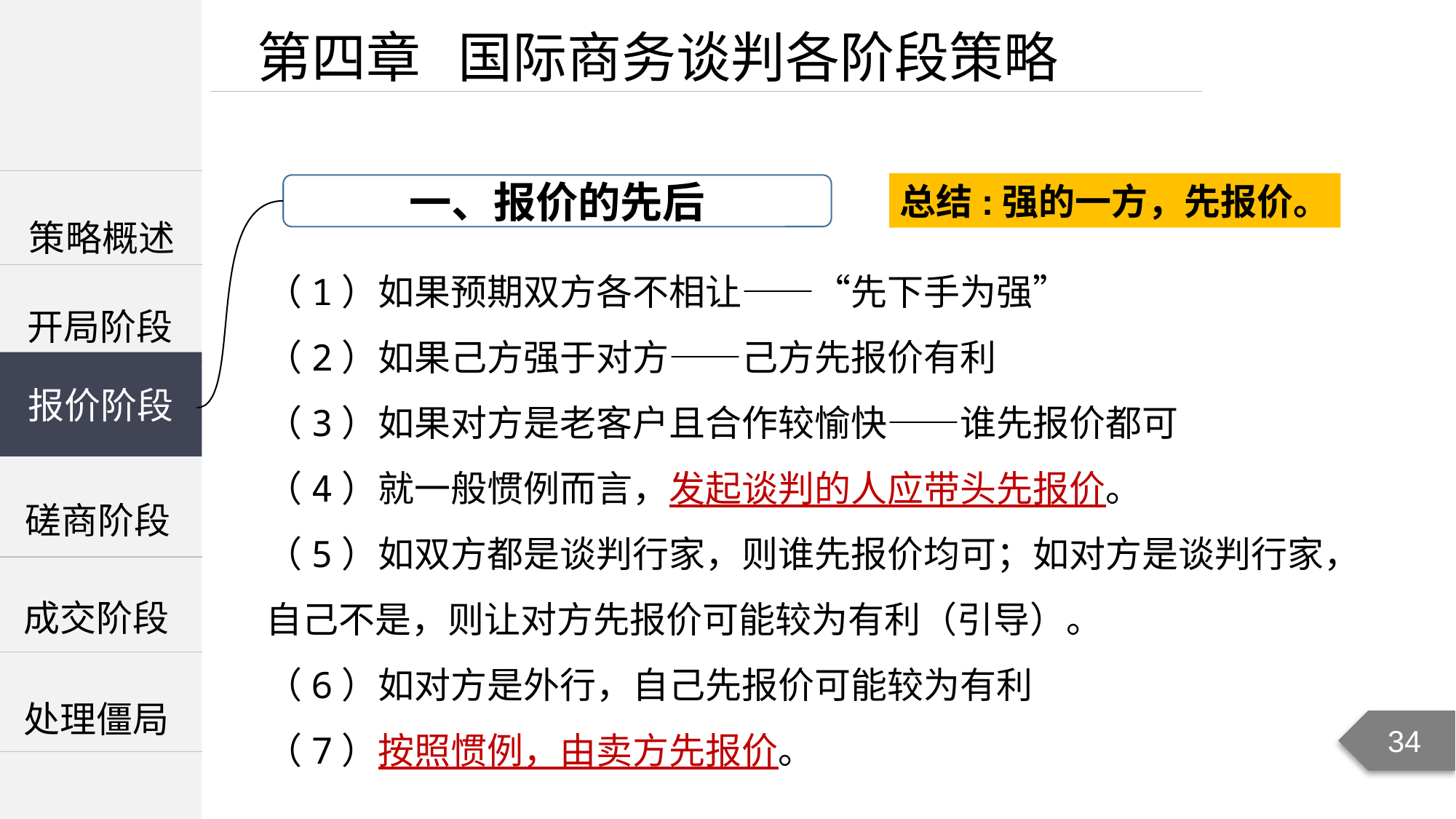

第四章   国际商务谈判各阶段策略
|  |
| --- |
|  |
|  |
总结:强的一方，先报价。
一、报价的先后
策略概述
（1）如果预期双方各不相让——“先下手为强”
（2）如果己方强于对方——己方先报价有利
（3）如果对方是老客户且合作较愉快——谁先报价都可
（4）就一般惯例而言，发起谈判的人应带头先报价。
（5）如双方都是谈判行家，则谁先报价均可；如对方是谈判行家，自己不是，则让对方先报价可能较为有利（引导）。
（6）如对方是外行，自己先报价可能较为有利
（7）按照惯例，由卖方先报价。
开局阶段
报价阶段
报价阶段

磋商阶段

成交阶段

处理僵局
34